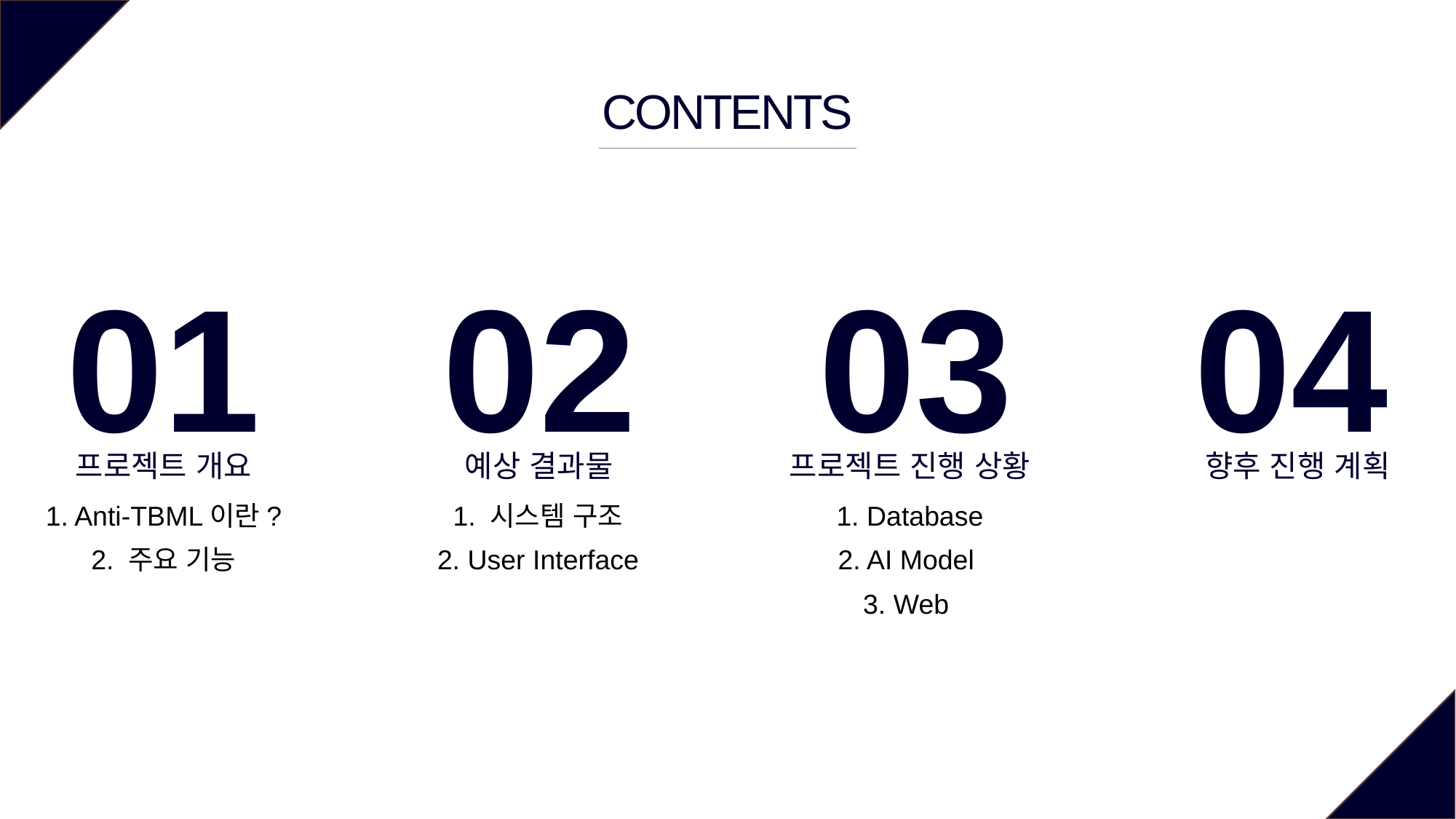

CONTENTS
01
02
03
04
프로젝트 개요
예상 결과물
프로젝트 진행 상황
향후 진행 계획
1. Anti-TBML이란?
1. 시스템 구조
1. Database
2. 주요 기능
2. User Interface
2. AI Model
3. Web